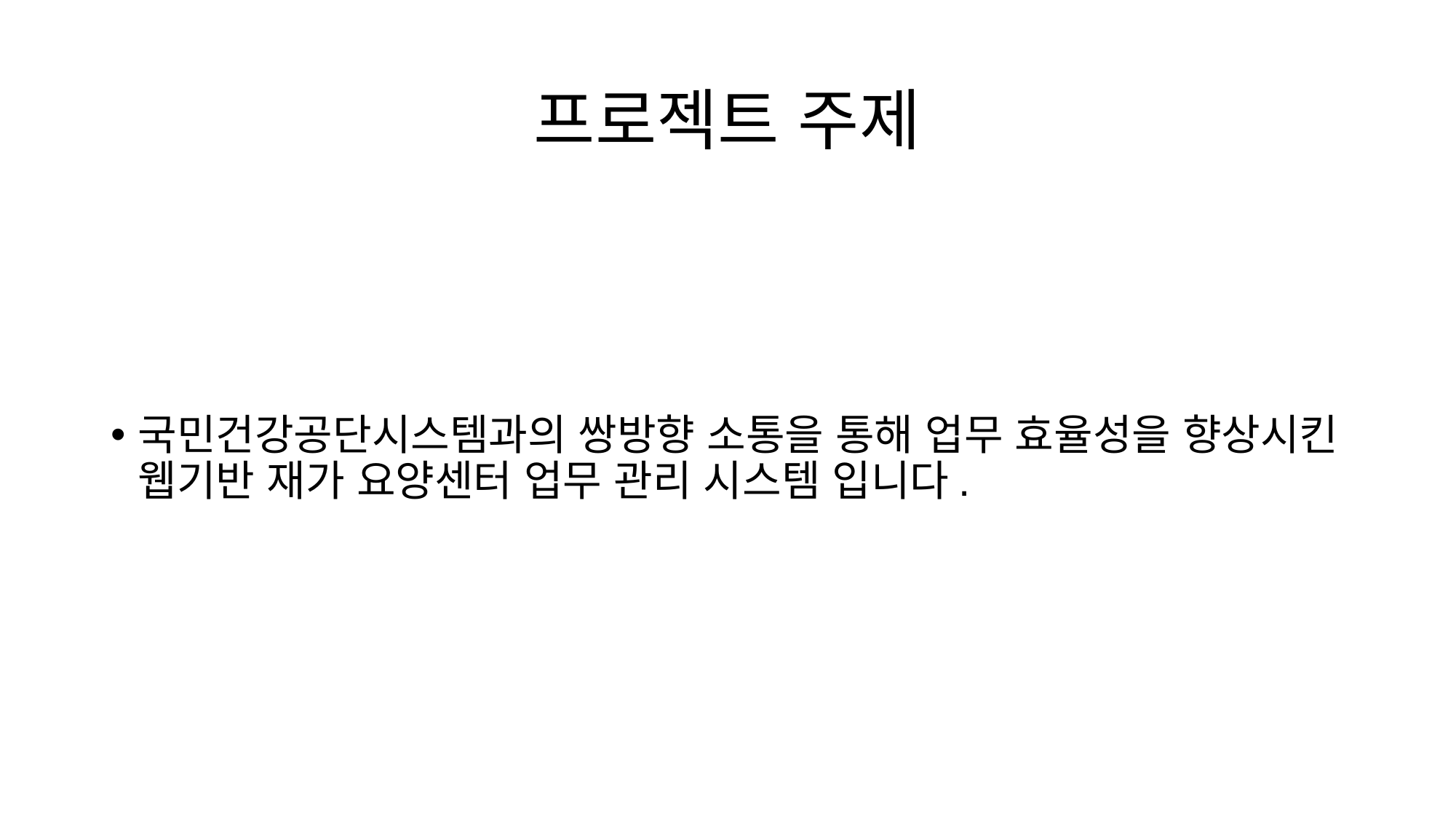

# 프로젝트 주제

국민건강공단시스템과의 쌍방향 소통을 통해 업무 효율성을 향상시킨 웹기반 재가 요양센터 업무 관리 시스템 입니다.